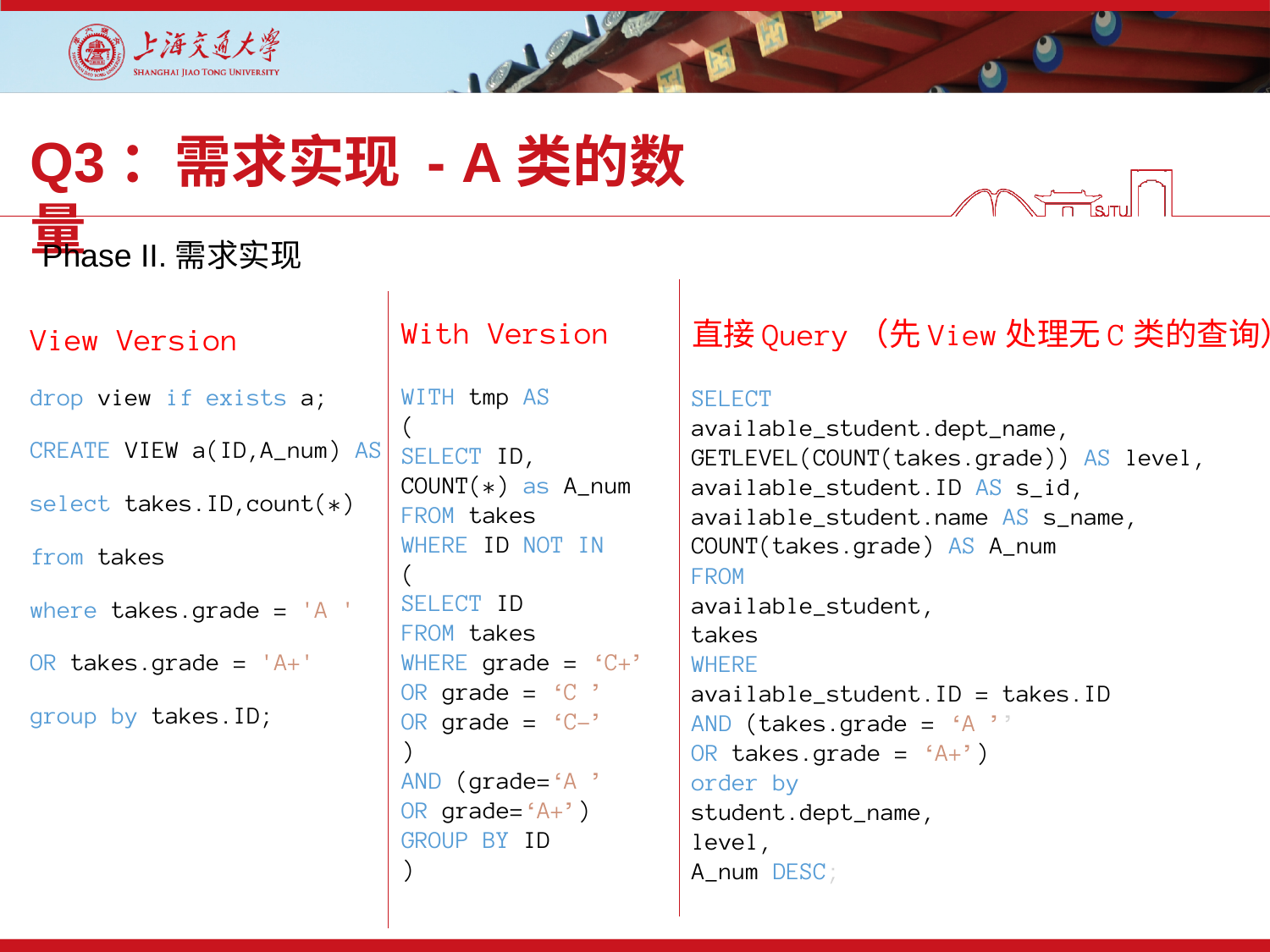

Q3：需求实现 - A类的数量
Phase II.需求实现
View Version
drop view if exists a;
CREATE VIEW a(ID,A_num) AS
select takes.ID,count(*)
from takes
where takes.grade = 'A '
OR takes.grade = 'A+'
group by takes.ID;
With Version

WITH tmp AS
(
SELECT ID,
COUNT(*) as A_num
FROM takes
WHERE ID NOT IN
(
SELECT ID
FROM takes
WHERE grade = ‘C+’
OR grade = ‘C ’
OR grade = ‘C-’
)
AND (grade=‘A ’
OR grade=‘A+’)
GROUP BY ID
)
直接Query（先View处理无C类的查询）
SELECT
available_student.dept_name,
GETLEVEL(COUNT(takes.grade)) AS level,
available_student.ID AS s_id,
available_student.name AS s_name,
COUNT(takes.grade) AS A_num
FROM
available_student,
takes
WHERE
available_student.ID = takes.ID
AND (takes.grade = ‘A ’’
OR takes.grade = ‘A+’)
order by
student.dept_name,
level,
A_num DESC;